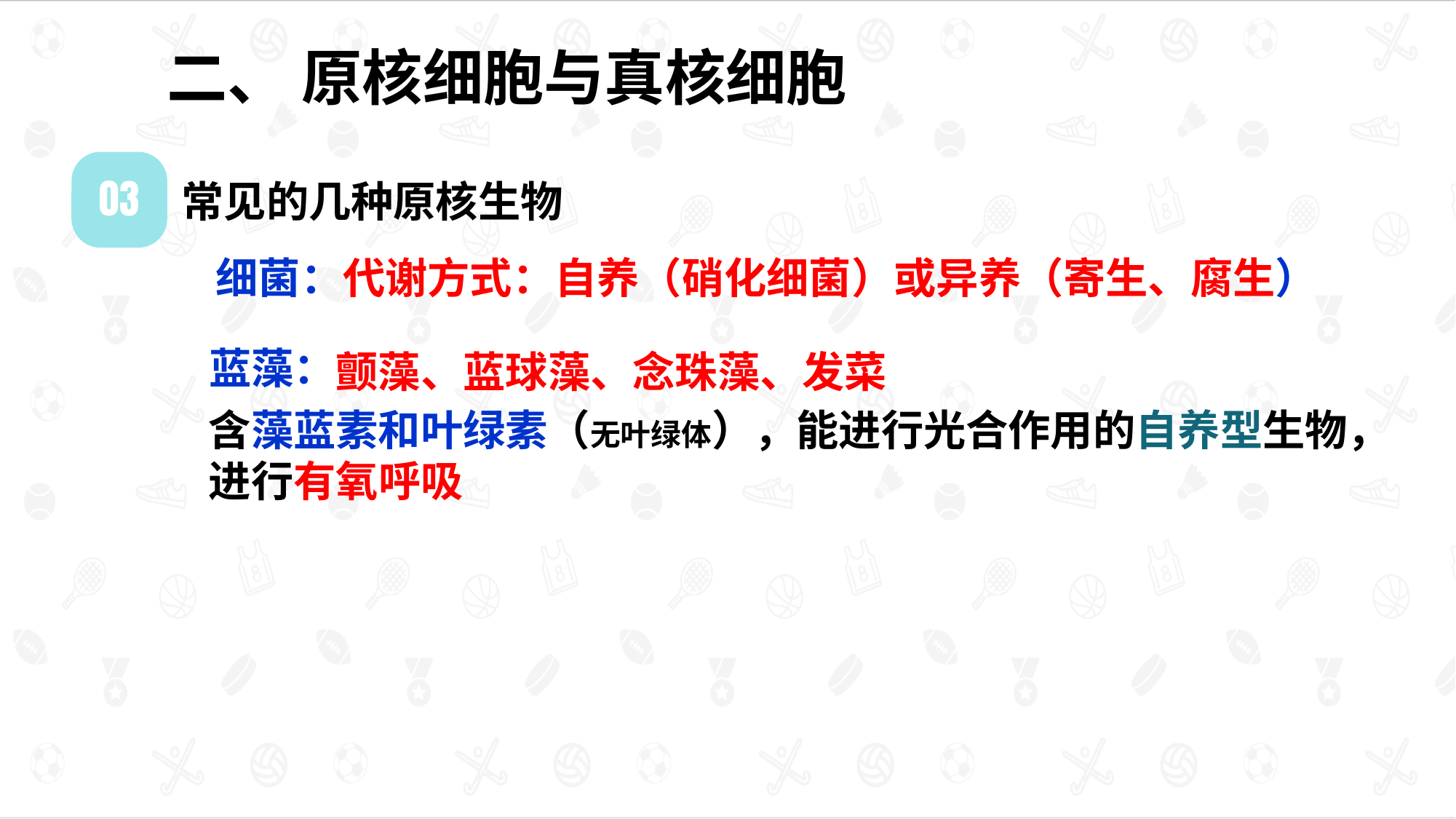

二、 原核细胞与真核细胞
03
常见的几种原核生物
细菌：代谢方式：自养（硝化细菌）或异养（寄生、腐生）
蓝藻：
颤藻、蓝球藻、念珠藻、发菜
含藻蓝素和叶绿素（无叶绿体），能进行光合作用的自养型生物，进行有氧呼吸